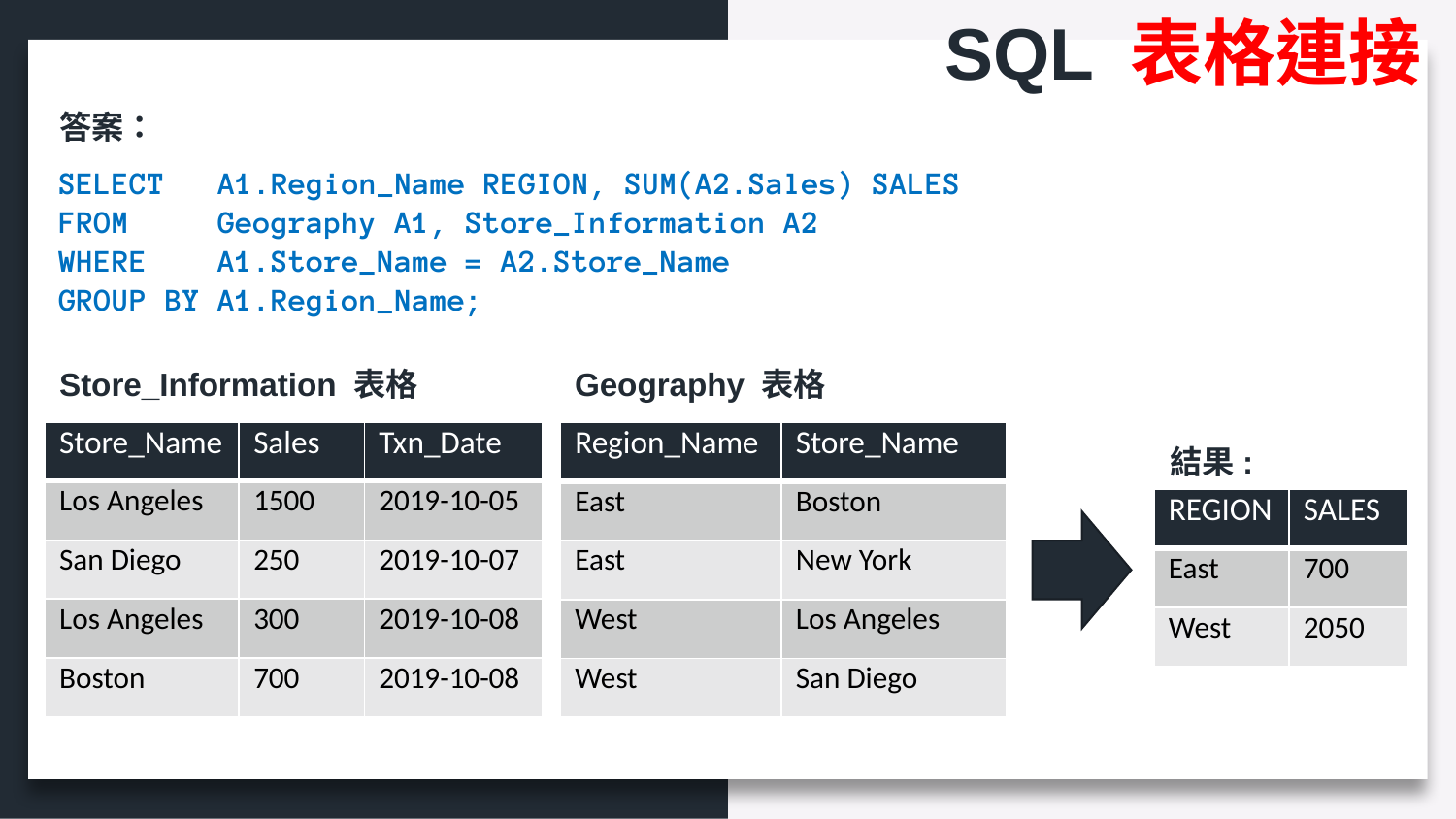

SQL 表格連接
答案：
SELECT   A1.Region_Name REGION, SUM(A2.Sales) SALES
FROM     Geography A1, Store_Information A2
WHERE    A1.Store_Name = A2.Store_Name
GROUP BY A1.Region_Name;
Store_Information 表格
Geography 表格
| Store\_Name | Sales | Txn\_Date |
| --- | --- | --- |
| Los Angeles | 1500 | 2019-10-05 |
| San Diego | 250 | 2019-10-07 |
| Los Angeles | 300 | 2019-10-08 |
| Boston | 700 | 2019-10-08 |
| Region\_Name | Store\_Name |
| --- | --- |
| East | Boston |
| East | New York |
| West | Los Angeles |
| West | San Diego |
結果:
| REGION | SALES |
| --- | --- |
| East | 700 |
| West | 2050 |